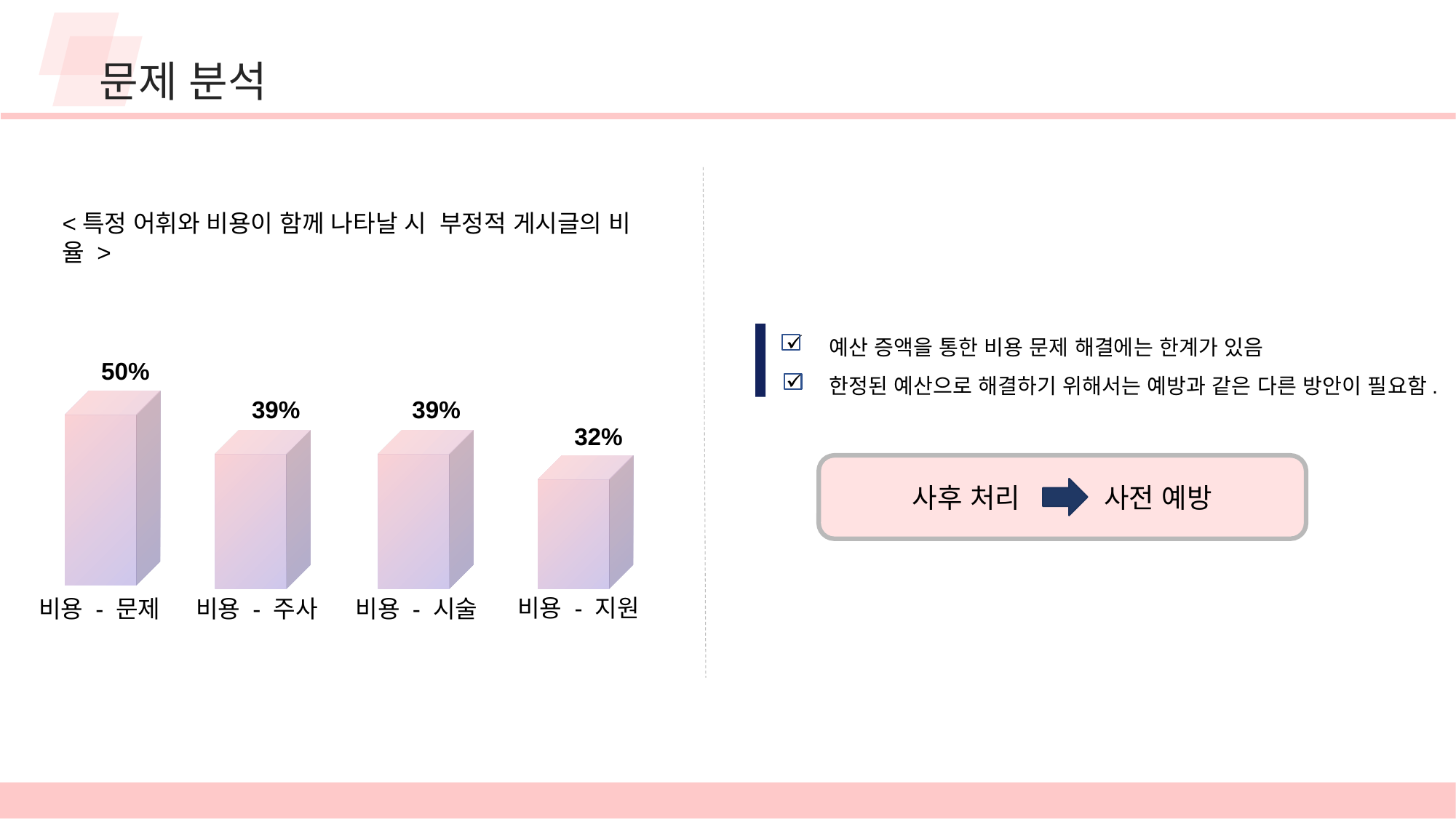

문제 분석

<특정 어휘와 비용이 함께 나타날 시  부정적 게시글의 비율 >
예산 증액을 통한 비용 문제 해결에는 한계가 있음
한정된 예산으로 해결하기 위해서는 예방과 같은 다른 방안이 필요함.

50%
39%
39%

32%

사후 처리           사전 예방

비용 - 지원
비용 - 주사
비용 - 시술
비용 - 문제